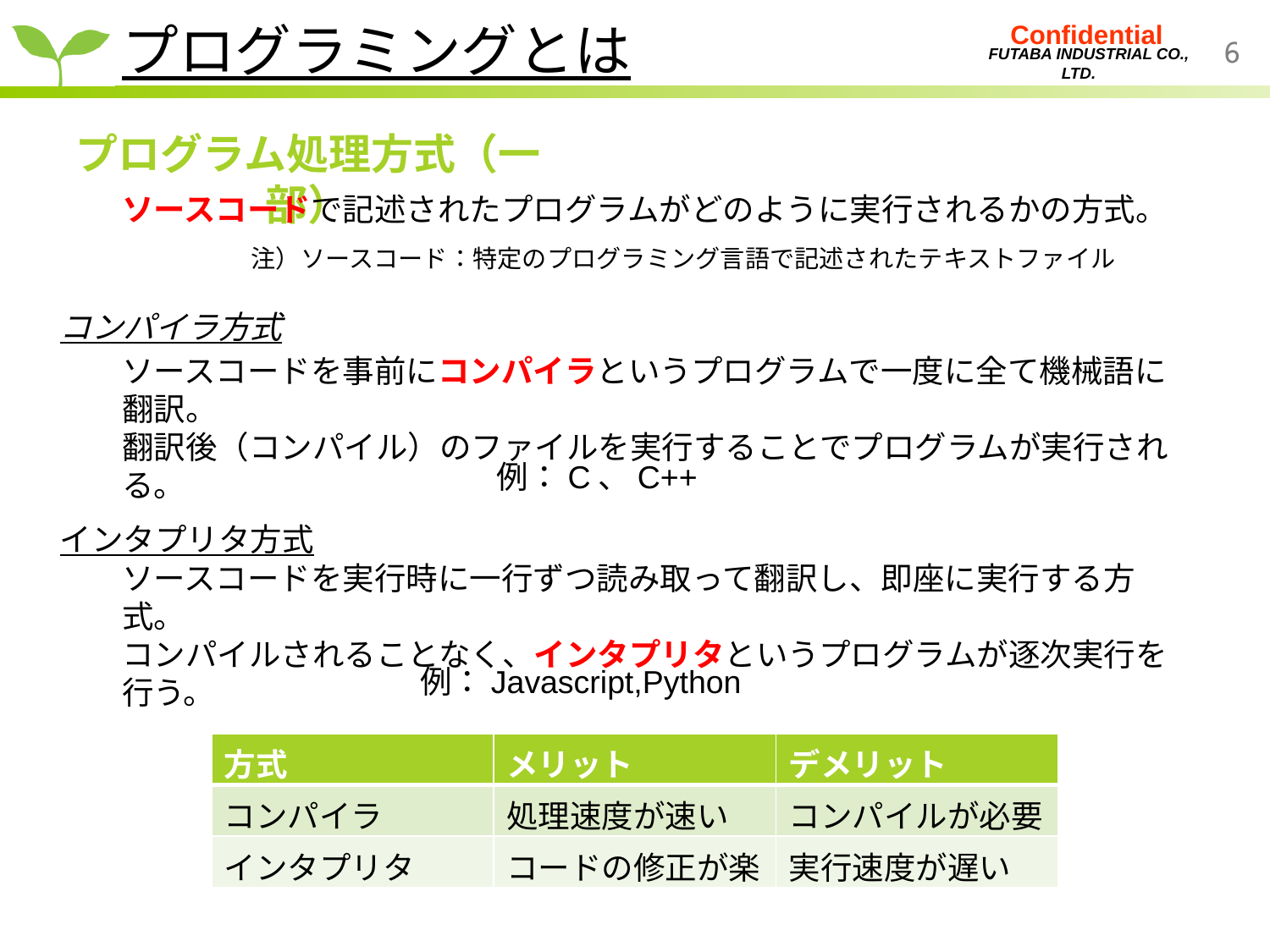

プログラミングとは
プログラム処理方式（一部）
ソースコードで記述されたプログラムがどのように実行されるかの方式。
注）ソースコード：特定のプログラミング言語で記述されたテキストファイル
コンパイラ方式

ソースコードを事前にコンパイラというプログラムで一度に全て機械語に翻訳。
翻訳後（コンパイル）のファイルを実行することでプログラムが実行される。
例：C、C++
インタプリタ方式

ソースコードを実行時に一行ずつ読み取って翻訳し、即座に実行する方式。
コンパイルされることなく、インタプリタというプログラムが逐次実行を行う。

例：Javascript,Python
| 方式 | メリット | デメリット |
| --- | --- | --- |
| コンパイラ | 処理速度が速い | コンパイルが必要 |
| インタプリタ | コードの修正が楽 | 実行速度が遅い |